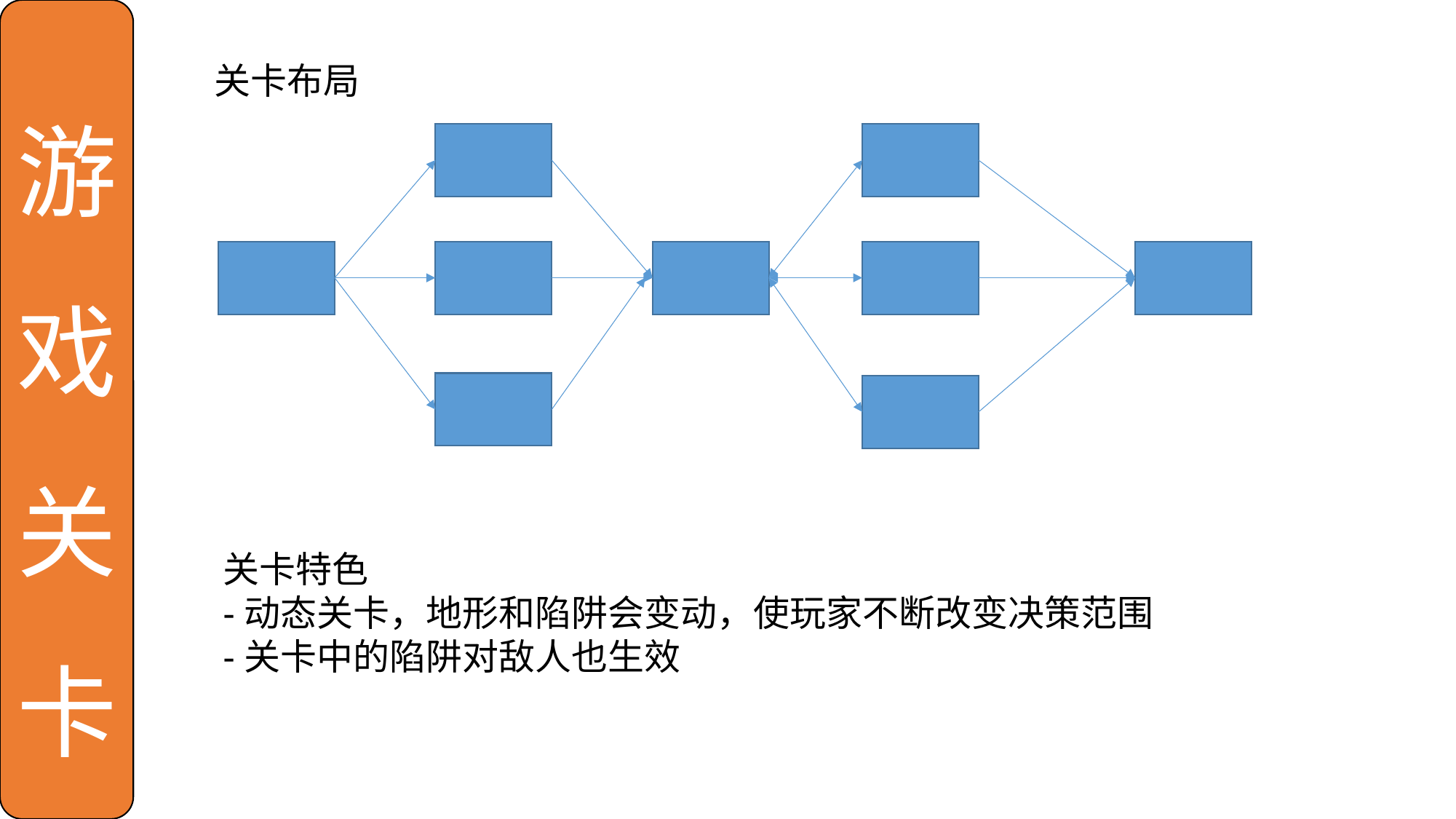

游戏关卡
关卡布局

关卡特色
-动态关卡，地形和陷阱会变动，使玩家不断改变决策范围
-关卡中的陷阱对敌人也生效